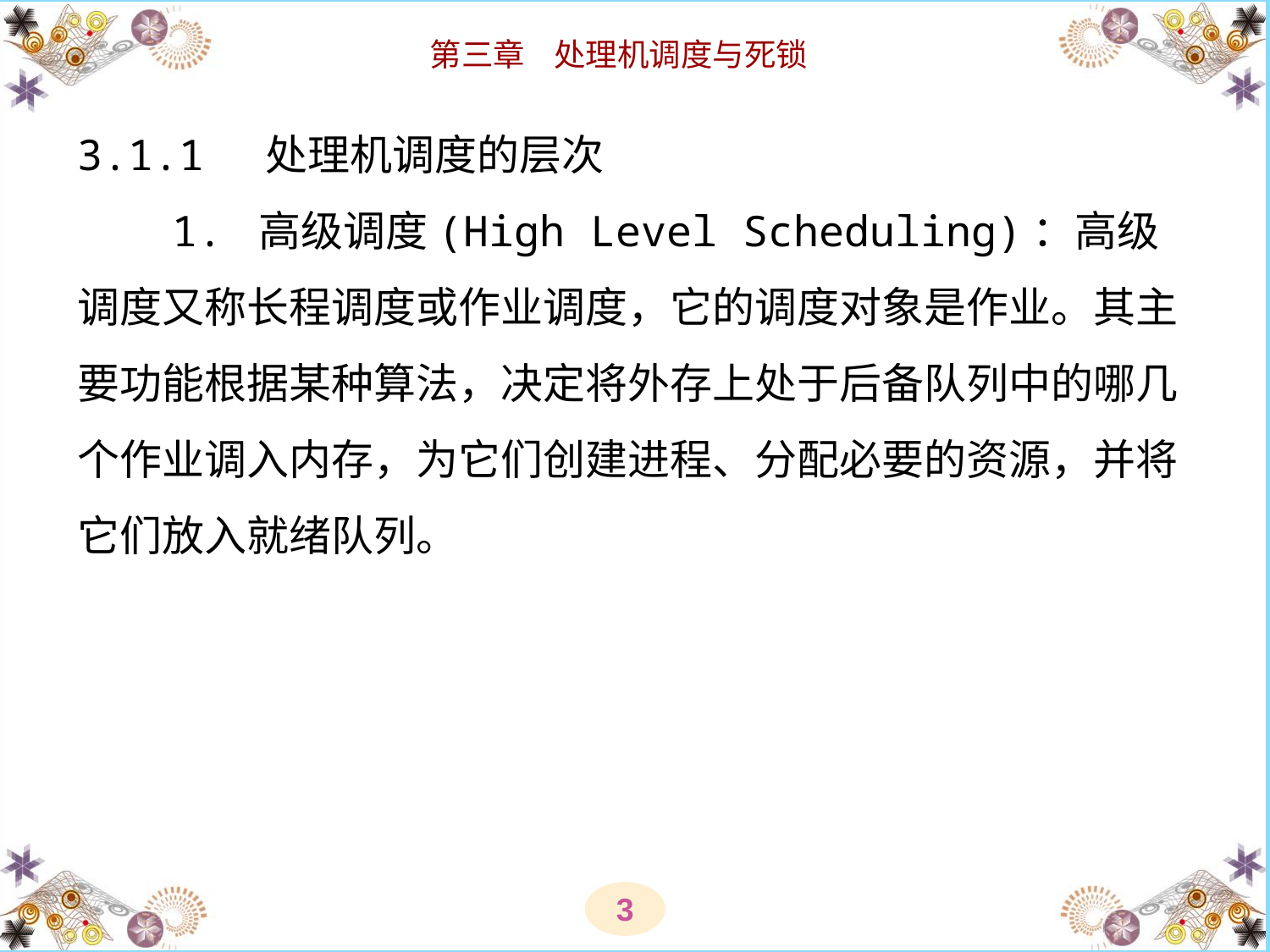

# 3.1.1  处理机调度的层次 　　1. 高级调度(High Level Scheduling)：高级调度又称长程调度或作业调度，它的调度对象是作业。其主要功能根据某种算法，决定将外存上处于后备队列中的哪几个作业调入内存，为它们创建进程、分配必要的资源，并将它们放入就绪队列。